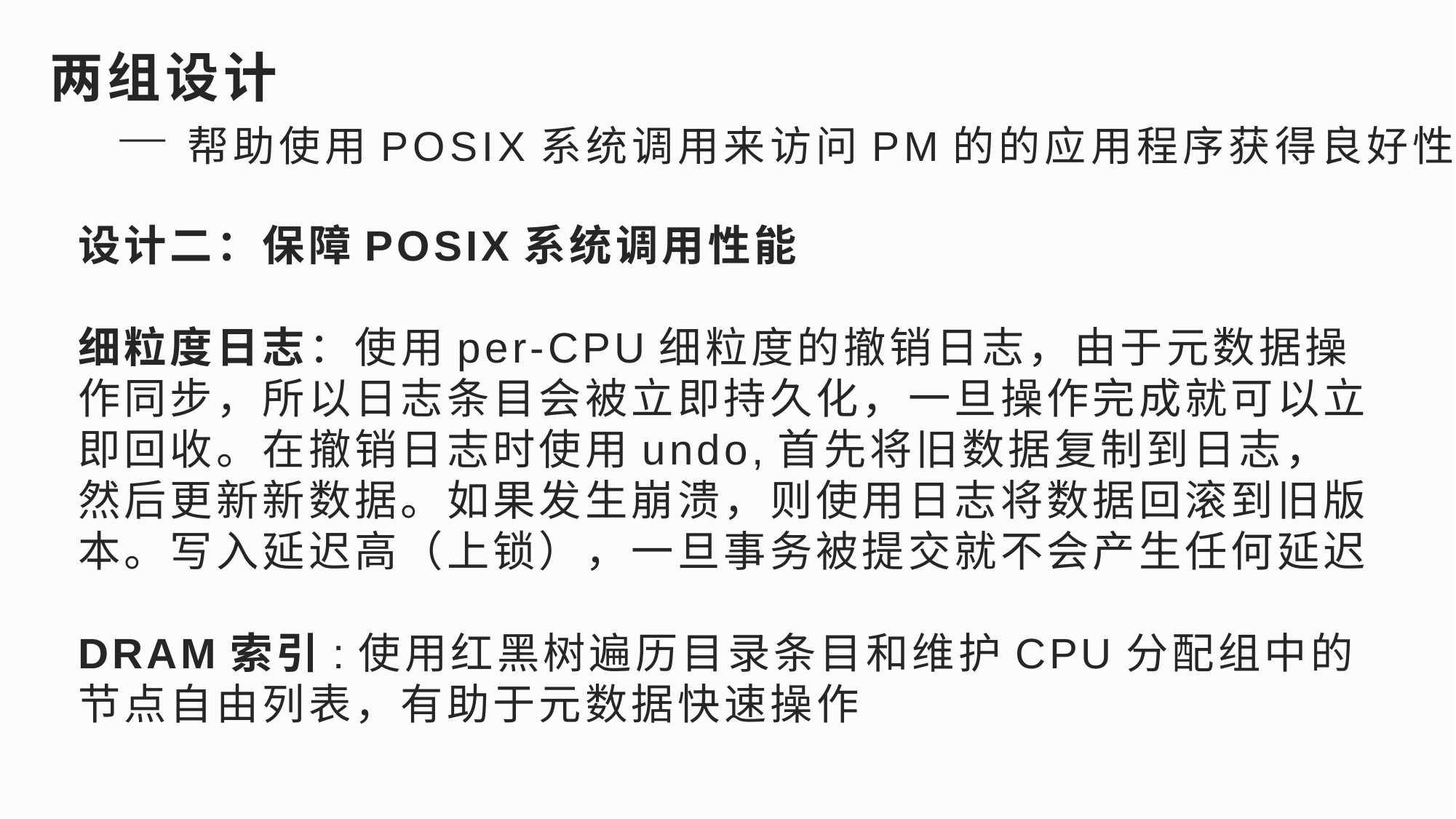

两组设计
    —帮助使用POSIX系统调用来访问PM的的应用程序获得良好性能
设计二：保障POSIX系统调用性能

细粒度日志：使用per-CPU细粒度的撤销日志，由于元数据操作同步，所以日志条目会被立即持久化，一旦操作完成就可以立即回收。在撤销日志时使用undo,首先将旧数据复制到日志，然后更新新数据。如果发生崩溃，则使用日志将数据回滚到旧版本。写入延迟高（上锁），一旦事务被提交就不会产生任何延迟

DRAM索引:使用红黑树遍历目录条目和维护CPU分配组中的节点自由列表，有助于元数据快速操作